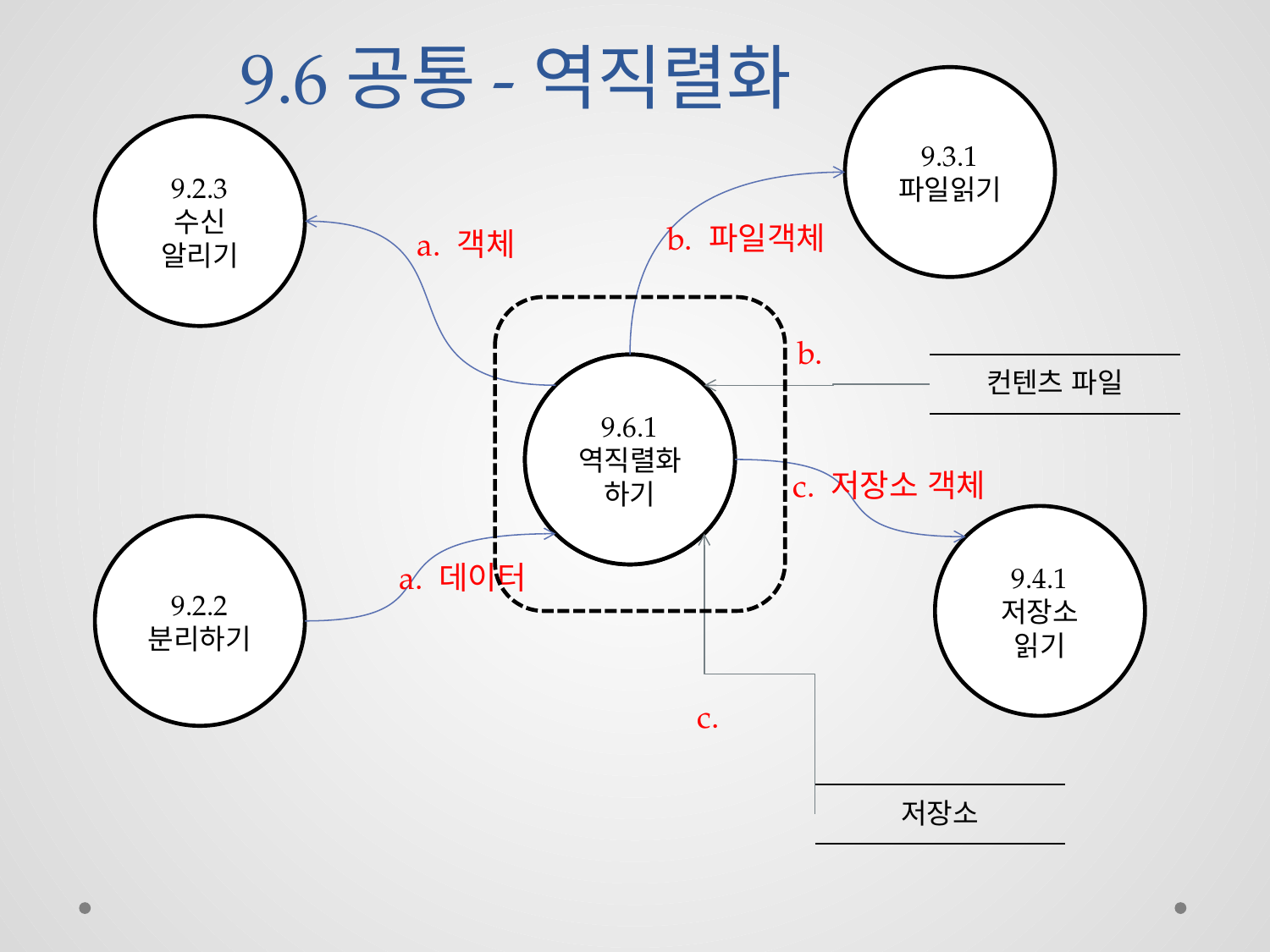

# 9.6공통-역직렬화
9.3.1
파일읽기
9.2.3
수신
알리기
b. 파일객체
a. 객체

b.
| 컨텐츠 파일 |
| --- |
9.6.1
역직렬화
하기
9.6.1
역직렬화
하기
c. 저장소 객체
9.4.1
저장소
읽기
9.2.2
분리하기
a. 데이터
c.
| 저장소 |
| --- |